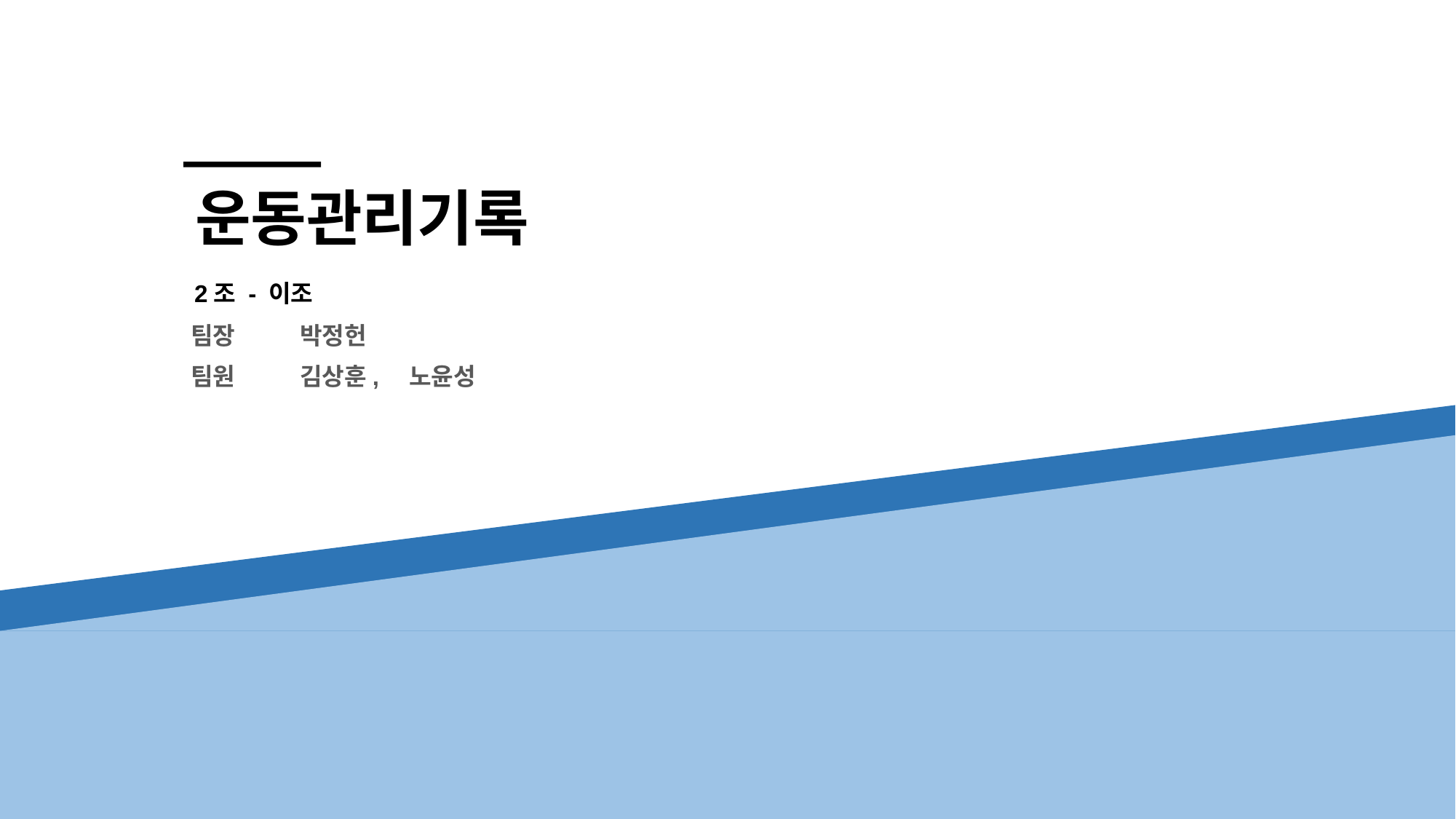

# 운동관리기록
2조 - 이조
팀장 	박정헌
팀원 	김상훈,	노윤성